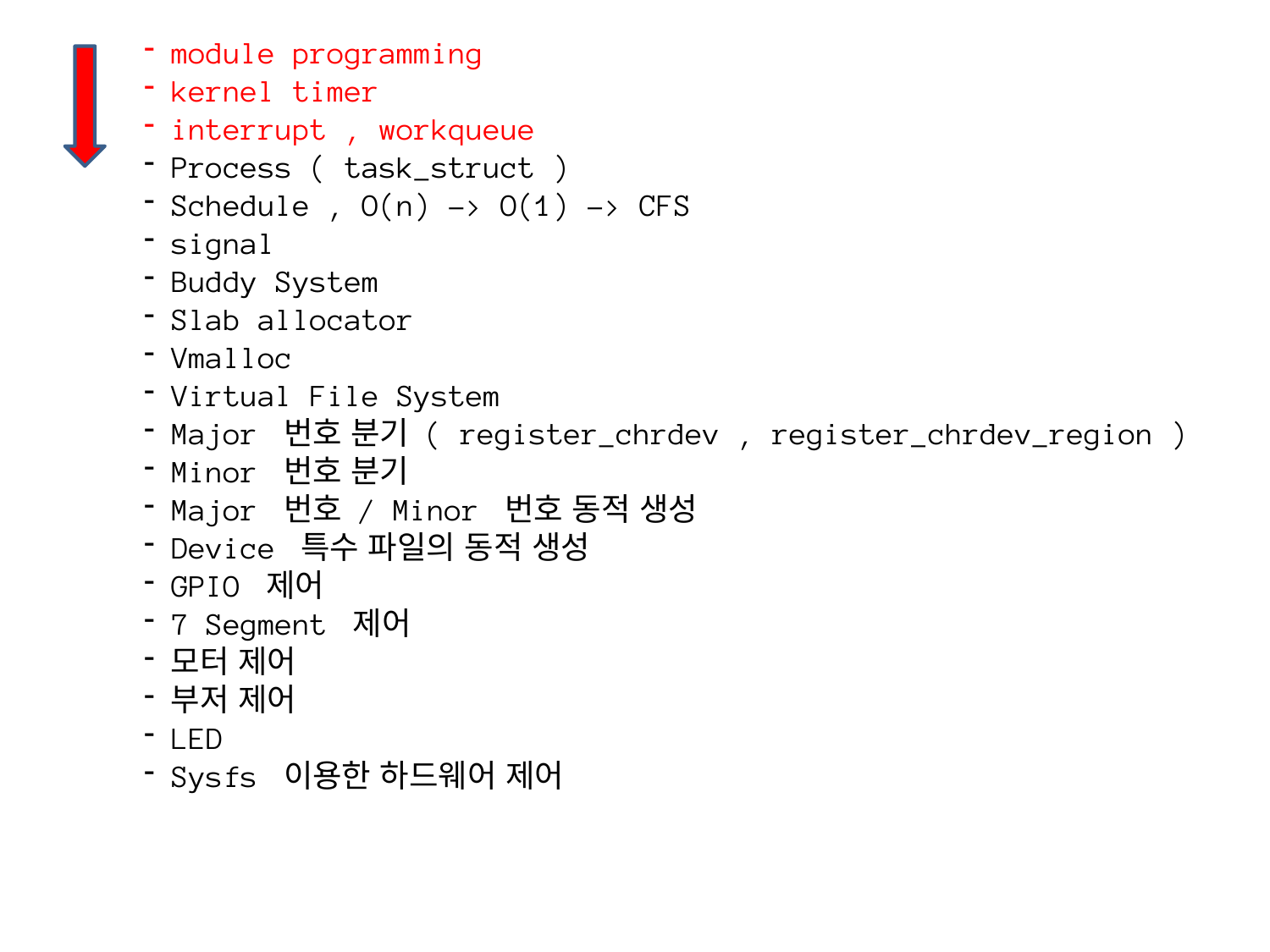

module programming
 kernel timer
 interrupt , workqueue
 Process ( task_struct )
 Schedule , O(n) -> O(1) -> CFS
 signal
 Buddy System
 Slab allocator
 Vmalloc
 Virtual File System
 Major 번호 분기 ( register_chrdev , register_chrdev_region )
 Minor 번호 분기
 Major 번호 / Minor 번호 동적 생성
 Device 특수 파일의 동적 생성
 GPIO 제어
 7 Segment 제어
 모터 제어
 부저 제어
 LED
 Sysfs 이용한 하드웨어 제어